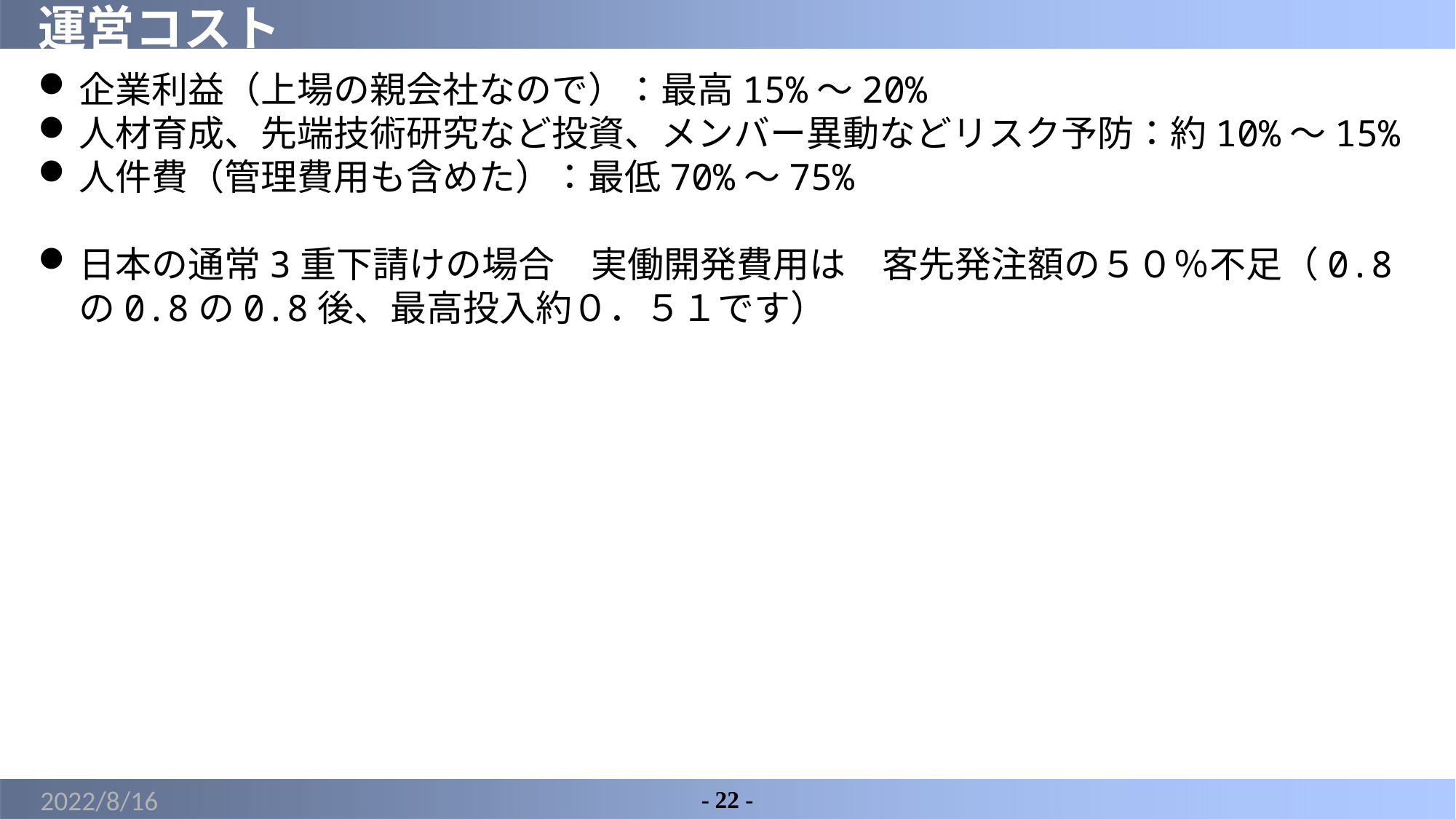

# 運営コスト
企業利益（上場の親会社なので）：最高15%～20%
人材育成、先端技術研究など投資、メンバー異動などリスク予防：約10%～15%
人件費（管理費用も含めた）：最低70%～75%

日本の通常3重下請けの場合　実働開発費用は　客先発注額の５０％不足（0.8の0.8の0.8後、最高投入約０．５１です）
2022/8/16
- 22 -